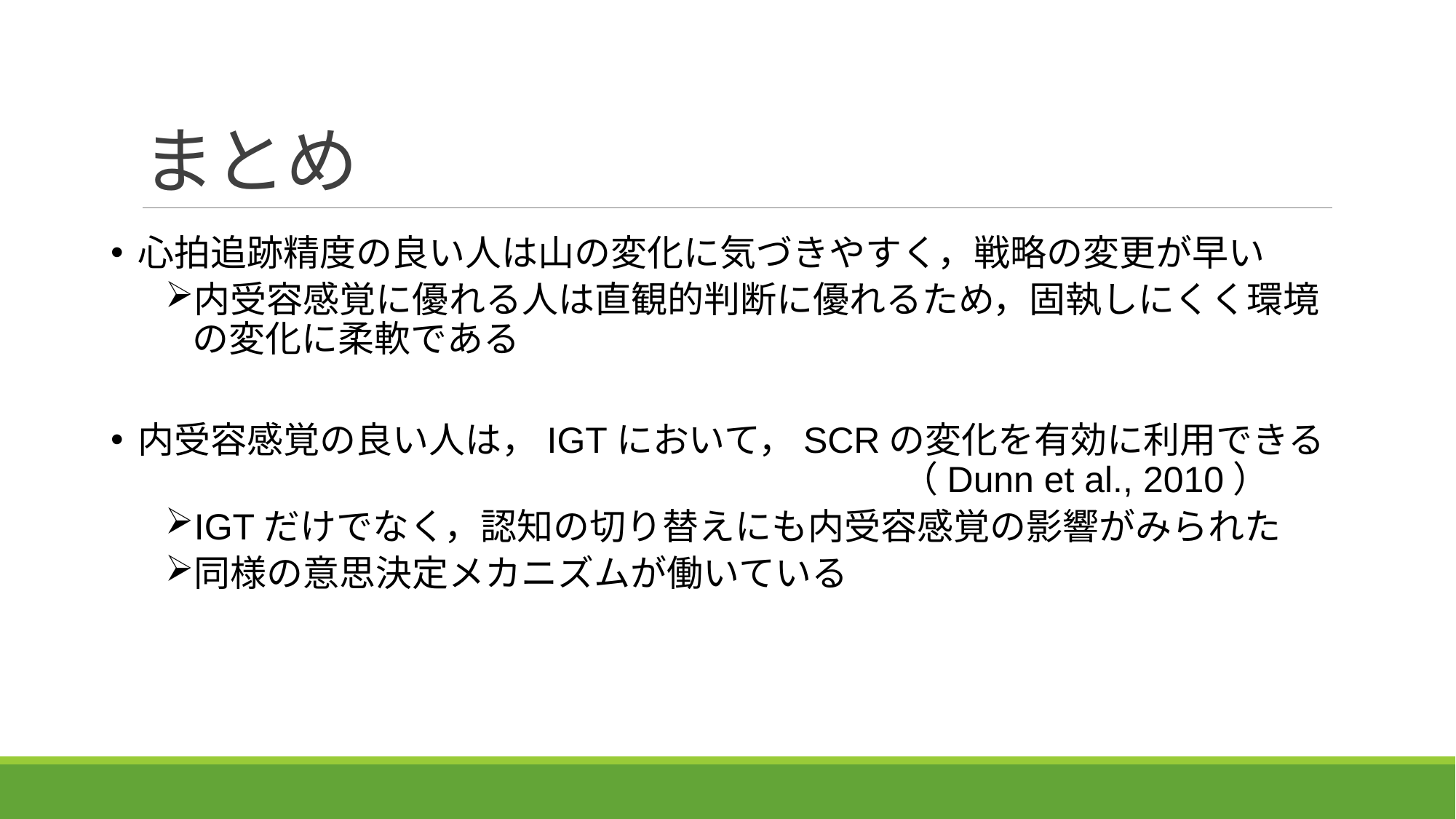

# まとめ
心拍追跡精度の良い人は山の変化に気づきやすく，戦略の変更が早い
内受容感覚に優れる人は直観的判断に優れるため，固執しにくく環境の変化に柔軟である

内受容感覚の良い人は，IGTにおいて，SCRの変化を有効に利用できる								（Dunn et al., 2010）
IGTだけでなく，認知の切り替えにも内受容感覚の影響がみられた
同様の意思決定メカニズムが働いている